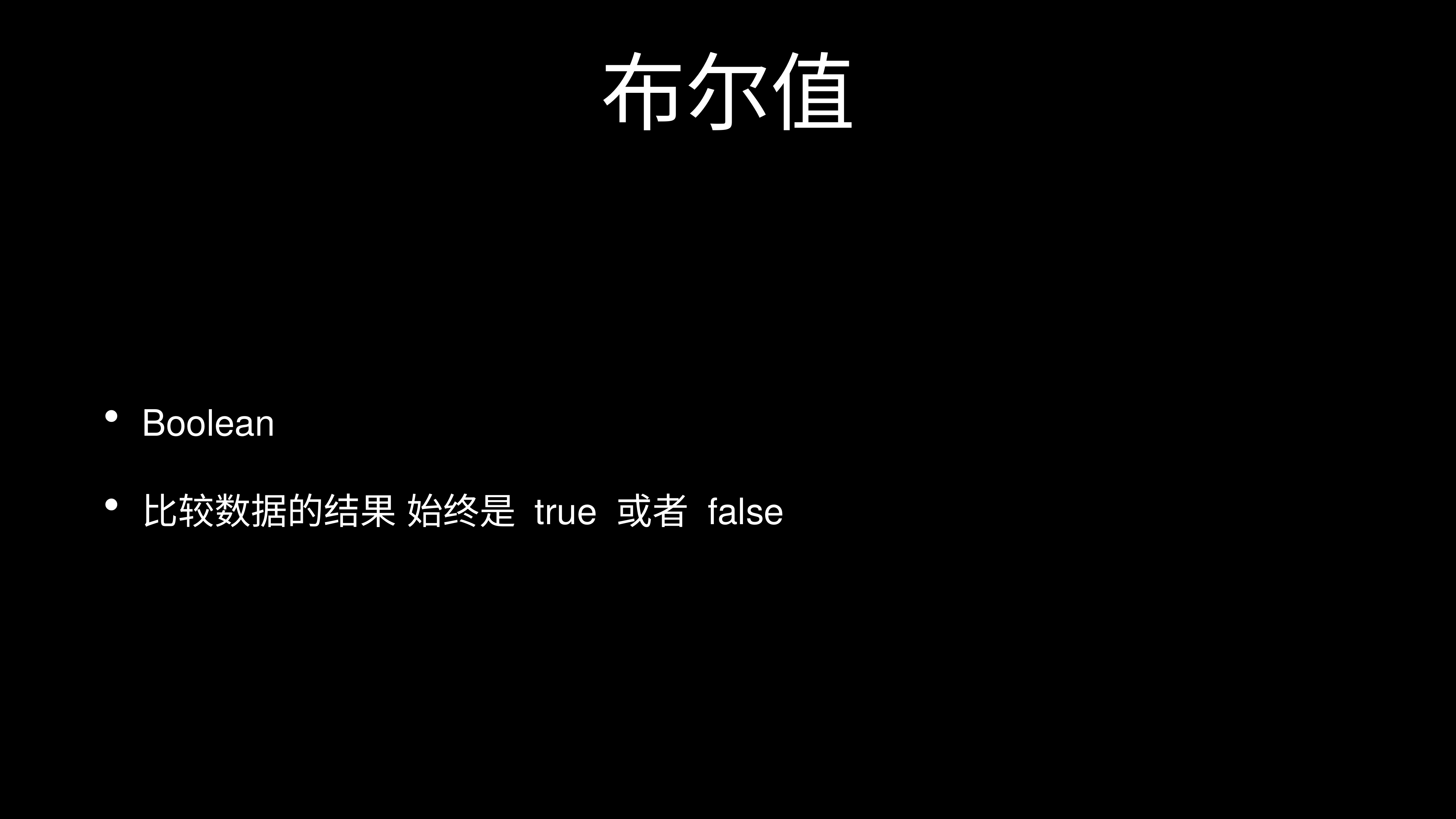

# 布尔值
Boolean
比较数据的结果 始终是 true 或者 false